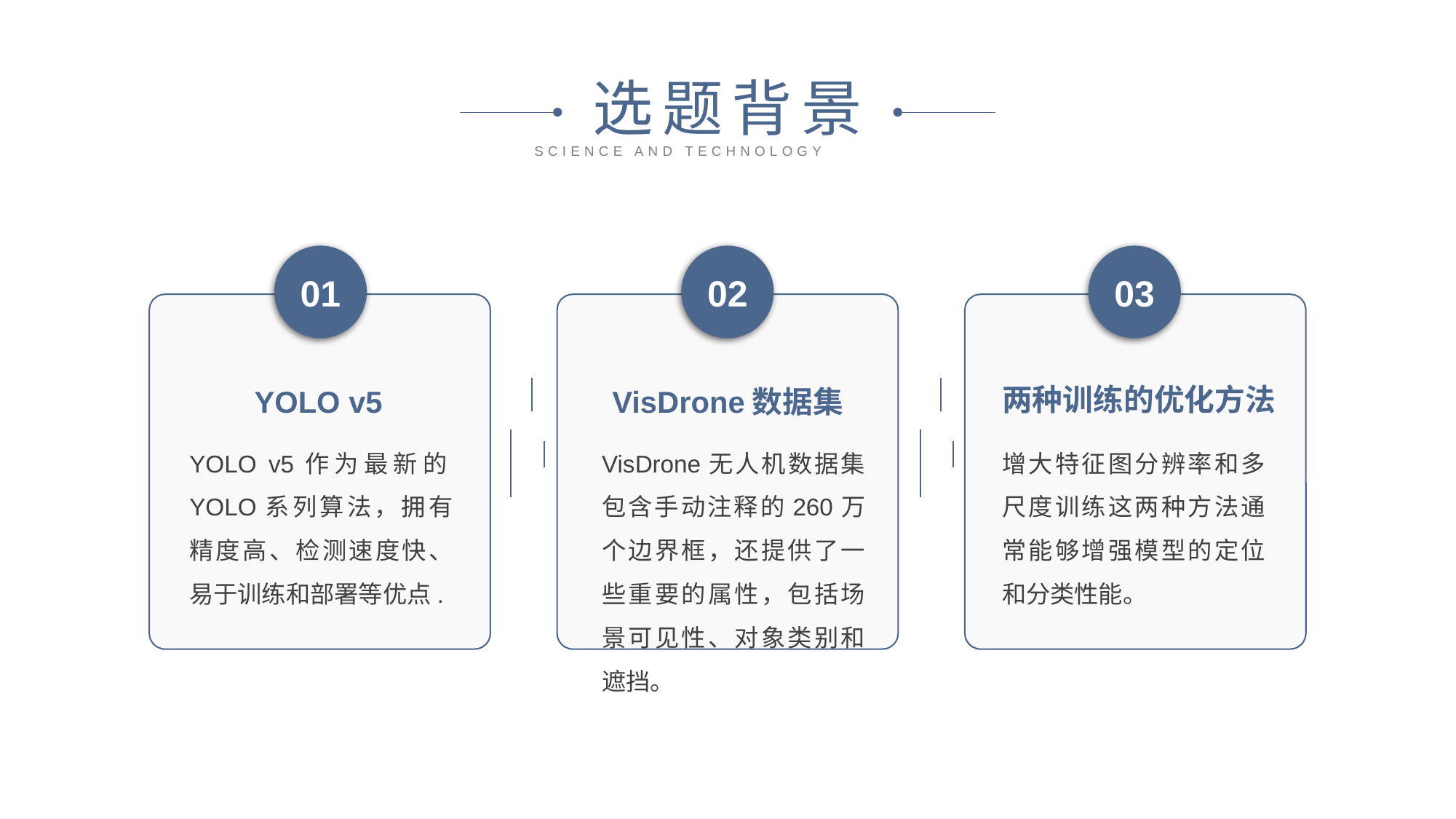

选题背景
SCIENCE AND TECHNOLOGY
01
02
03

两种训练的优化方法
YOLO v5
VisDrone数据集
YOLO v5作为最新的YOLO系列算法，拥有精度高、检测速度快、易于训练和部署等优点.
VisDrone无人机数据集包含手动注释的260万个边界框，还提供了一些重要的属性，包括场景可见性、对象类别和遮挡。
增大特征图分辨率和多尺度训练这两种方法通常能够增强模型的定位和分类性能。